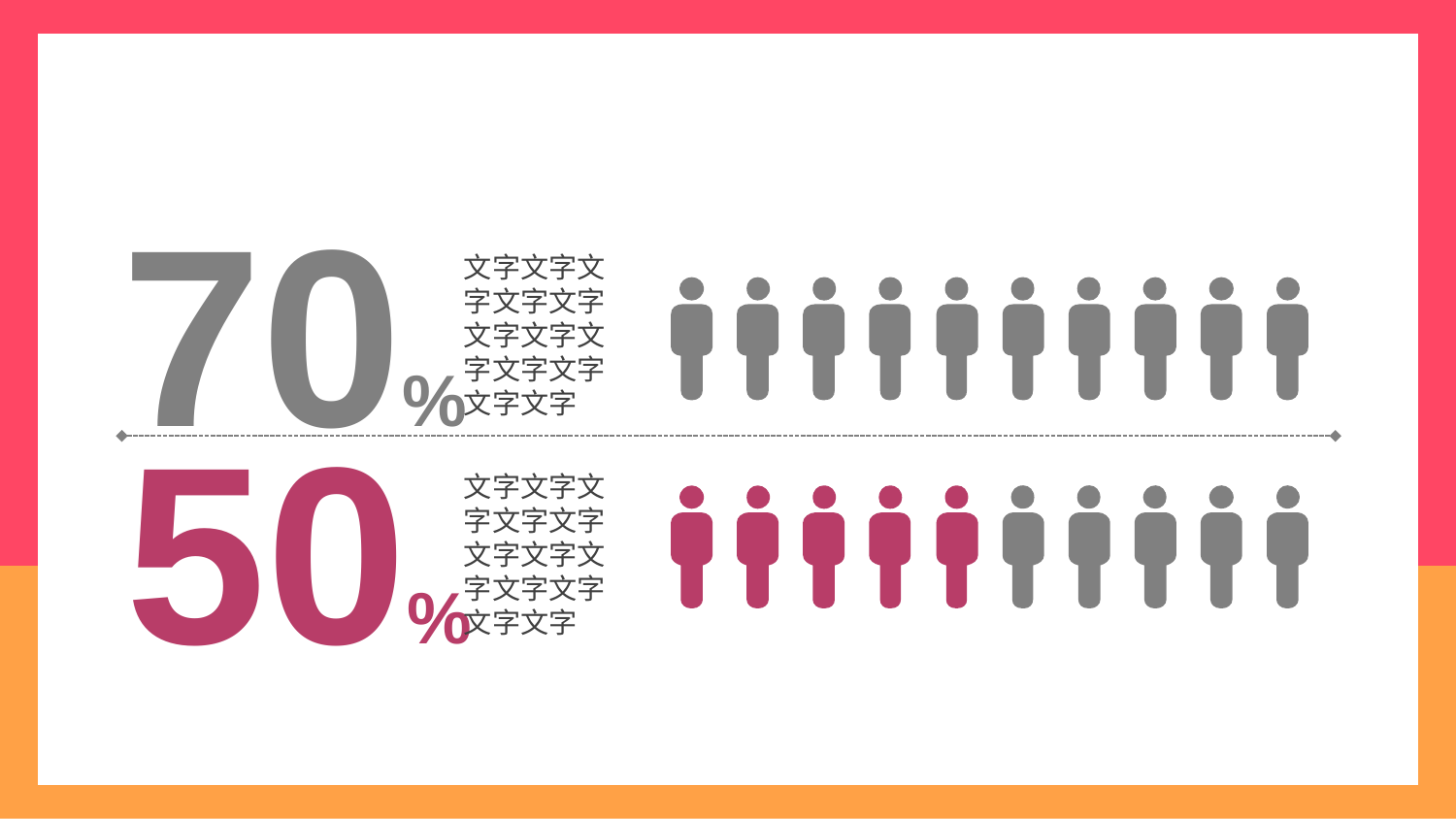

70%
文字文字文字文字文字文字文字文字文字文字文字文字

50%
文字文字文字文字文字文字文字文字文字文字文字文字